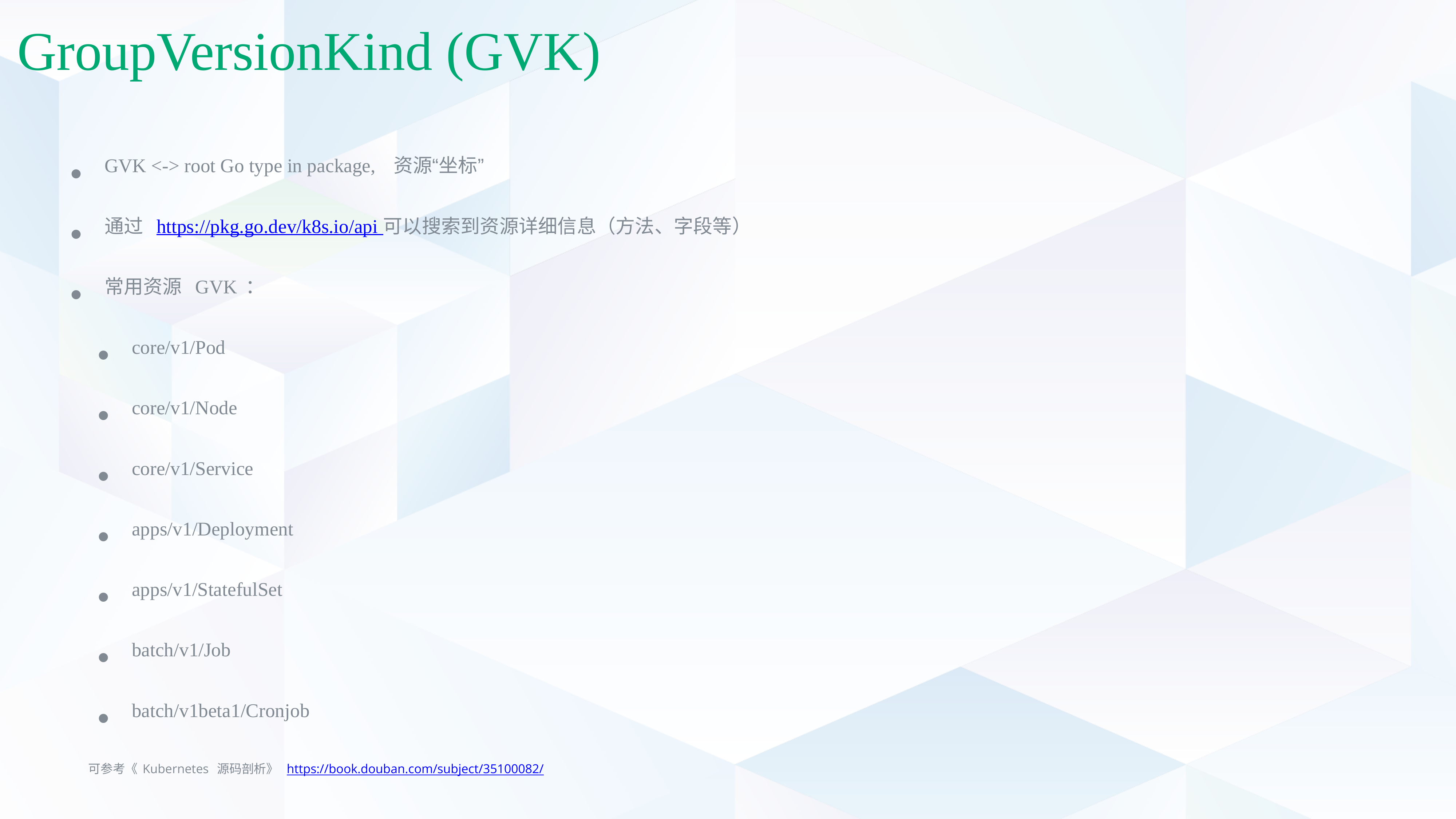

# GroupVersionKind (GVK)
GVK <-> root Go type in package,  资源“坐标”
通过 https://pkg.go.dev/k8s.io/api 可以搜索到资源详细信息（方法、字段等）
常用资源 GVK：
core/v1/Pod
core/v1/Node
core/v1/Service
apps/v1/Deployment
apps/v1/StatefulSet
batch/v1/Job
batch/v1beta1/Cronjob
可参考《Kubernetes 源码剖析》 https://book.douban.com/subject/35100082/